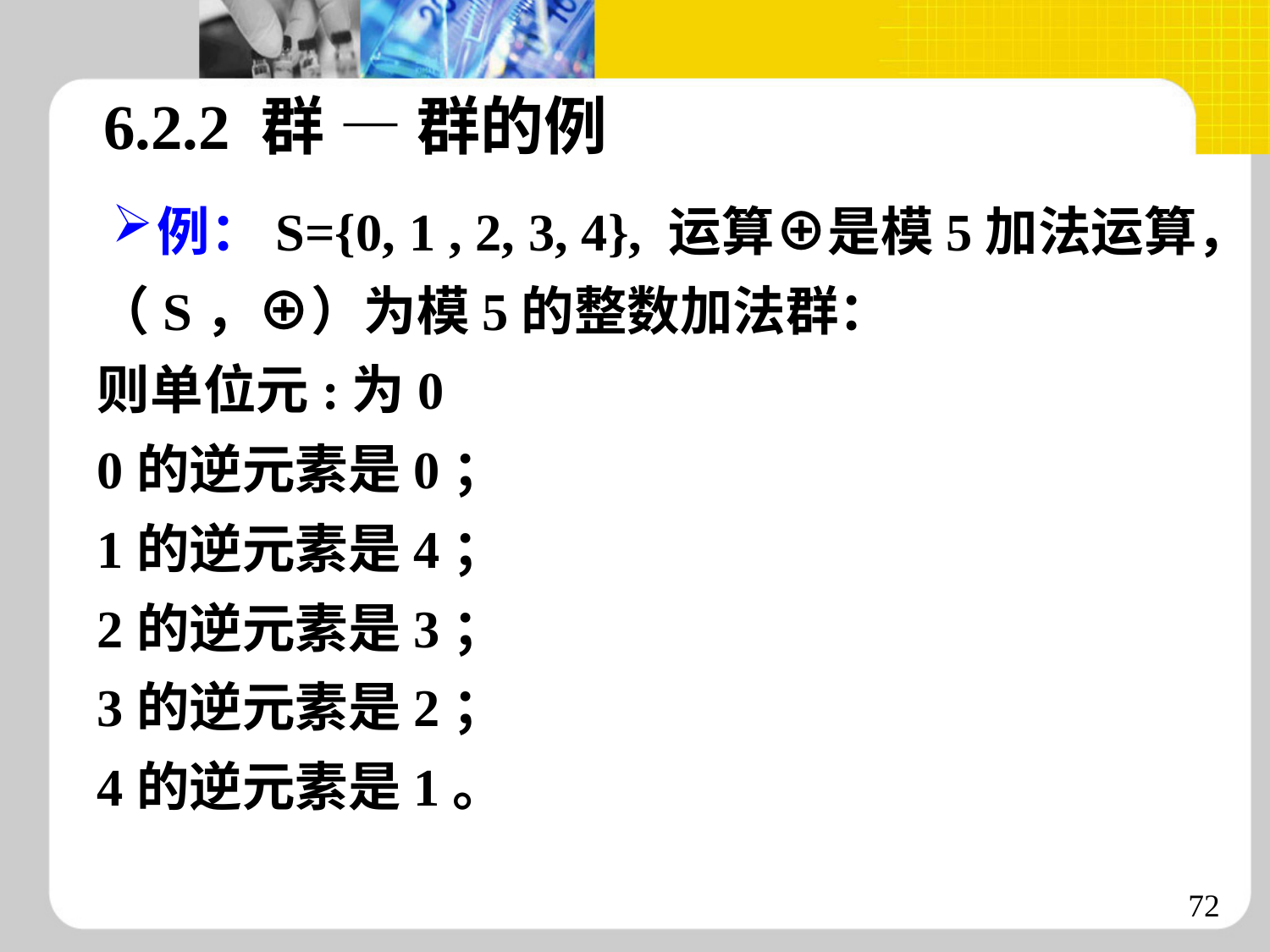

6.2.2 群 — 群的例
例：S={0, 1 , 2, 3, 4}, 运算⊕是模5加法运算，
（S，⊕）为模5的整数加法群：
则单位元:为0
0的逆元素是0；
1的逆元素是4；
2的逆元素是3；
3的逆元素是2；
4的逆元素是1。
72